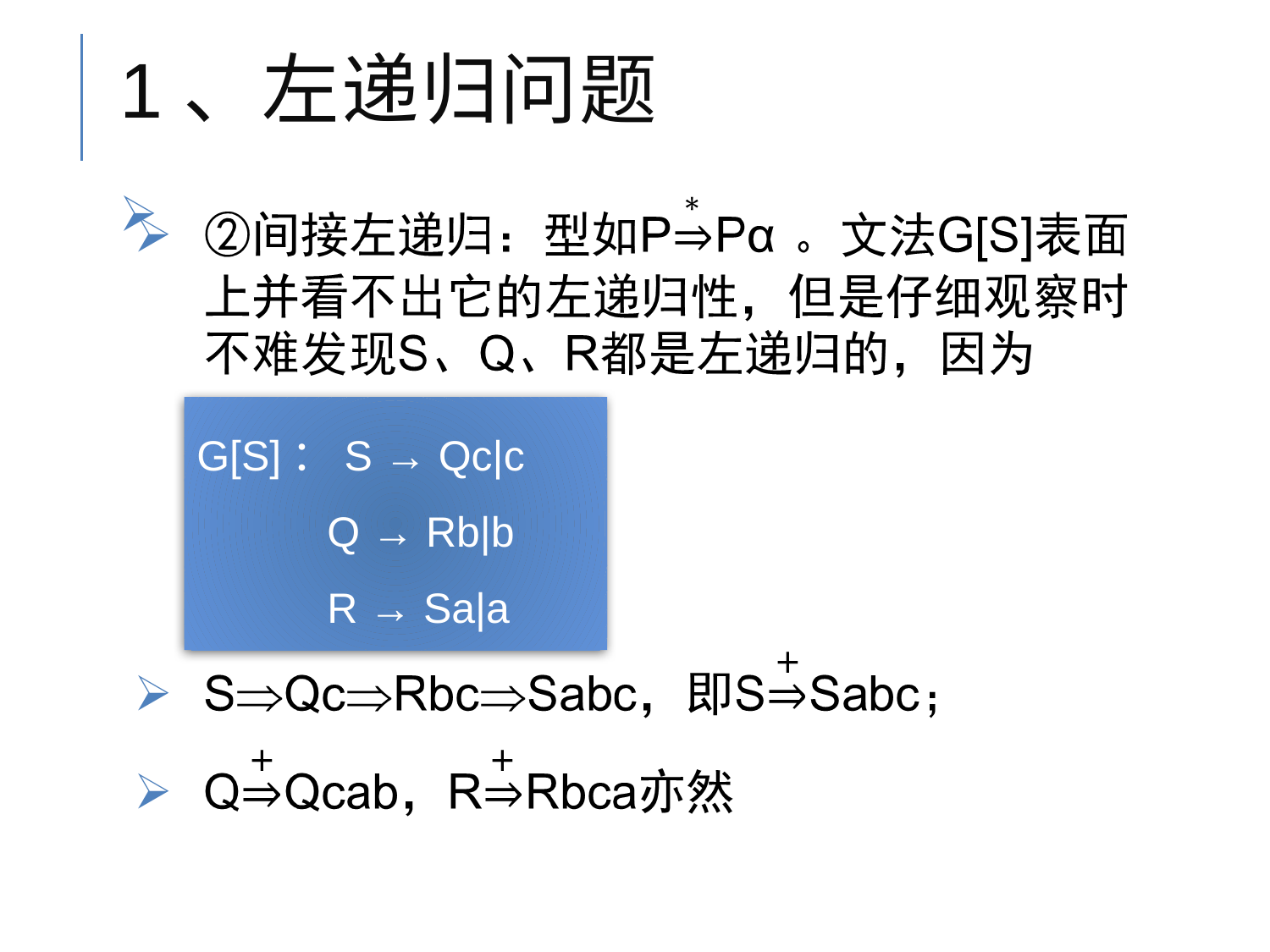

# 1、左递归问题

G[S]：S → Qc|c
           Q → Rb|b
           R → Sa|a
21